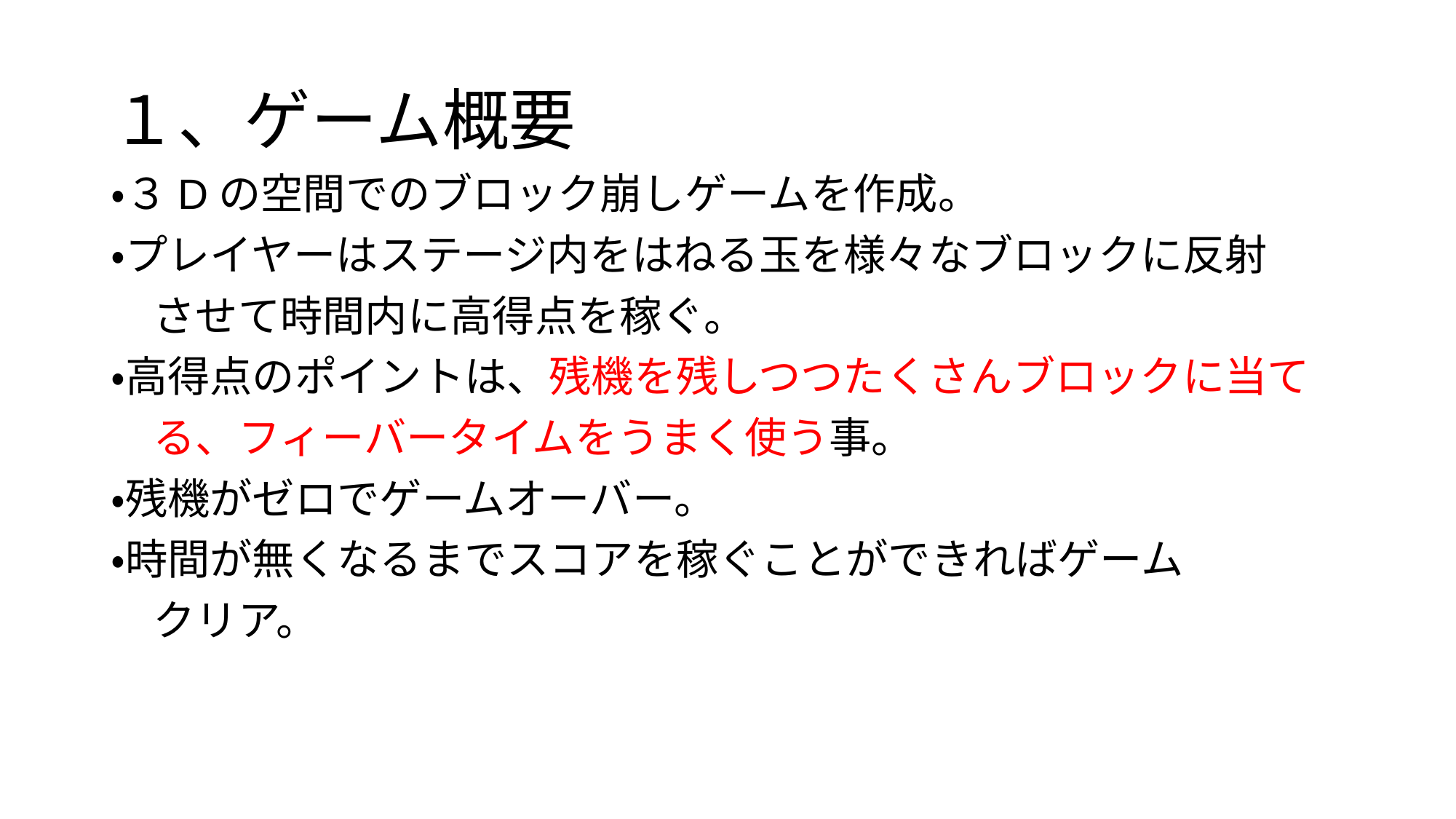

# １、ゲーム概要
・３Dの空間でのブロック崩しゲームを作成。
・プレイヤーはステージ内をはねる玉を様々なブロックに反射
　させて時間内に高得点を稼ぐ。
・高得点のポイントは、残機を残しつつたくさんブロックに当て
　る、フィーバータイムをうまく使う事。
・残機がゼロでゲームオーバー。
・時間が無くなるまでスコアを稼ぐことができればゲーム
　クリア。